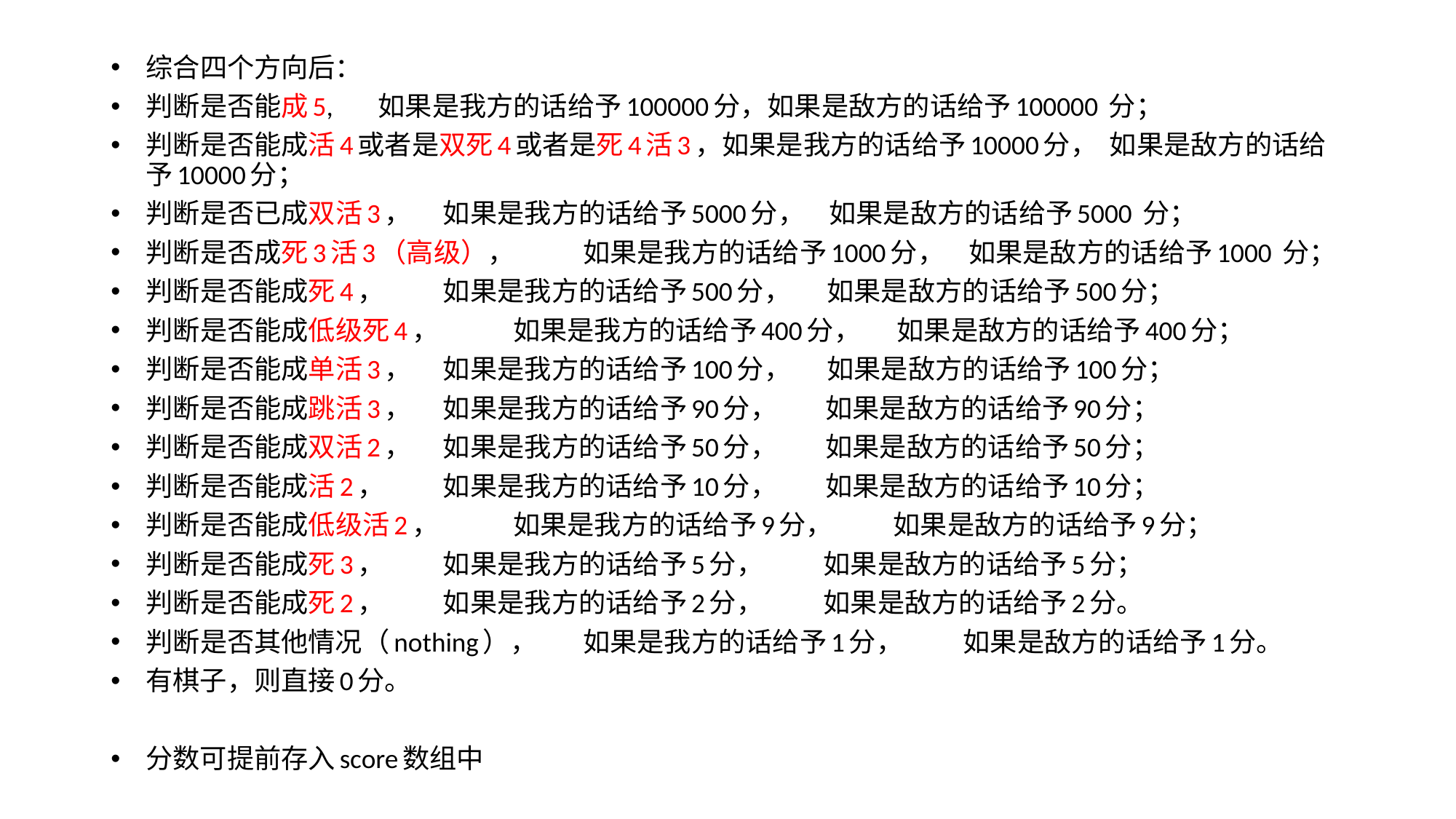

综合四个方向后：
判断是否能成5, 			   如果是我方的话给予100000分，如果是敌方的话给予100000 分；
判断是否能成活4或者是双死4或者是死4活3，如果是我方的话给予10000分，  如果是敌方的话给予10000分；
判断是否已成双活3，		   如果是我方的话给予5000分，    如果是敌方的话给予5000 分；
判断是否成死3活3（高级），		   如果是我方的话给予1000分，    如果是敌方的话给予1000 分；
判断是否能成死4，			   如果是我方的话给予500分，      如果是敌方的话给予500分；
判断是否能成低级死4，		   如果是我方的话给予400分，      如果是敌方的话给予400分；
判断是否能成单活3，		   如果是我方的话给予100分，      如果是敌方的话给予100分；
判断是否能成跳活3，		   如果是我方的话给予90分，        如果是敌方的话给予90分；
判断是否能成双活2，		   如果是我方的话给予50分，        如果是敌方的话给予50分；
判断是否能成活2，			   如果是我方的话给予10分，        如果是敌方的话给予10分；
判断是否能成低级活2，		   如果是我方的话给予9分，          如果是敌方的话给予9分；
判断是否能成死3，			   如果是我方的话给予5分，          如果是敌方的话给予5分；
判断是否能成死2，			   如果是我方的话给予2分，          如果是敌方的话给予2分。
判断是否其他情况（nothing），		   如果是我方的话给予1分，          如果是敌方的话给予1分。
有棋子，则直接0分。

分数可提前存入score数组中